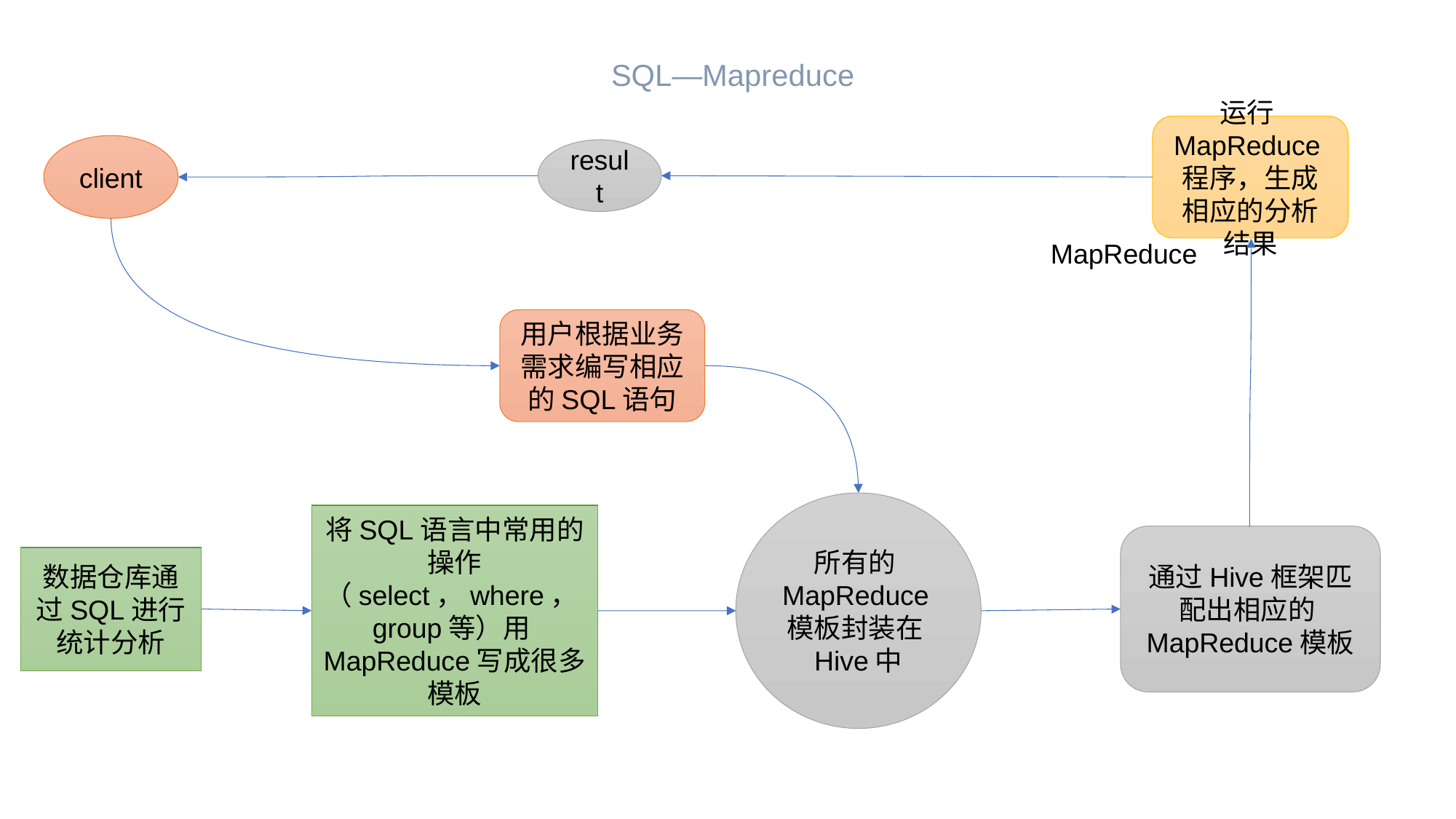

SQL—Mapreduce
运行MapReduce程序，生成相应的分析结果
MapReduce
client
result
用户根据业务需求编写相应的SQL语句
所有的MapReduce模板封装在Hive中
将SQL语言中常用的操作（select，where，group等）用MapReduce写成很多模板
通过Hive框架匹配出相应的MapReduce模板
数据仓库通过SQL进行统计分析